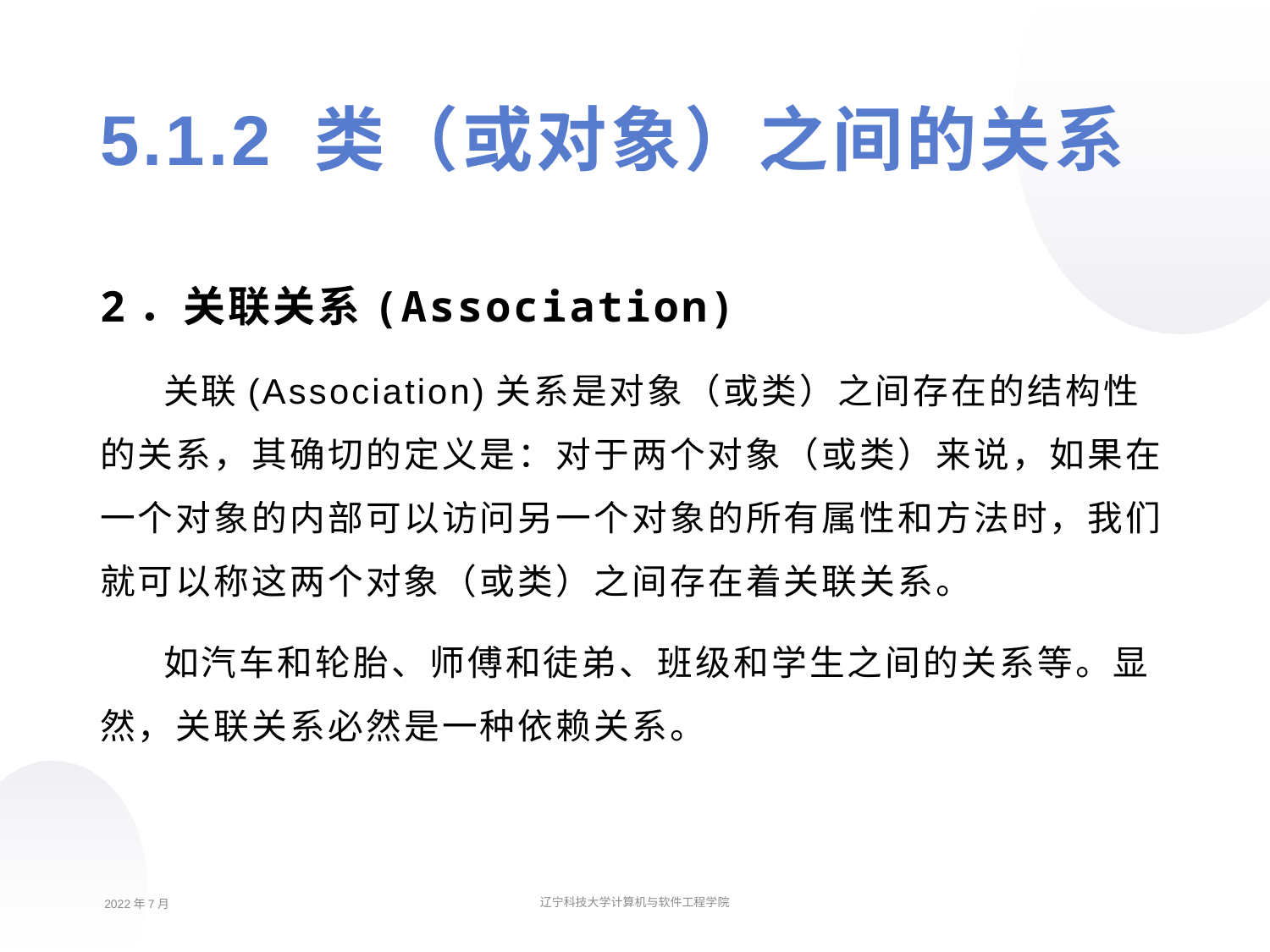

5.1.2 类（或对象）之间的关系
2．关联关系(Association)
关联(Association)关系是对象（或类）之间存在的结构性的关系，其确切的定义是：对于两个对象（或类）来说，如果在一个对象的内部可以访问另一个对象的所有属性和方法时，我们就可以称这两个对象（或类）之间存在着关联关系。
如汽车和轮胎、师傅和徒弟、班级和学生之间的关系等。显然，关联关系必然是一种依赖关系。

2022年7月
辽宁科技大学计算机与软件工程学院
15